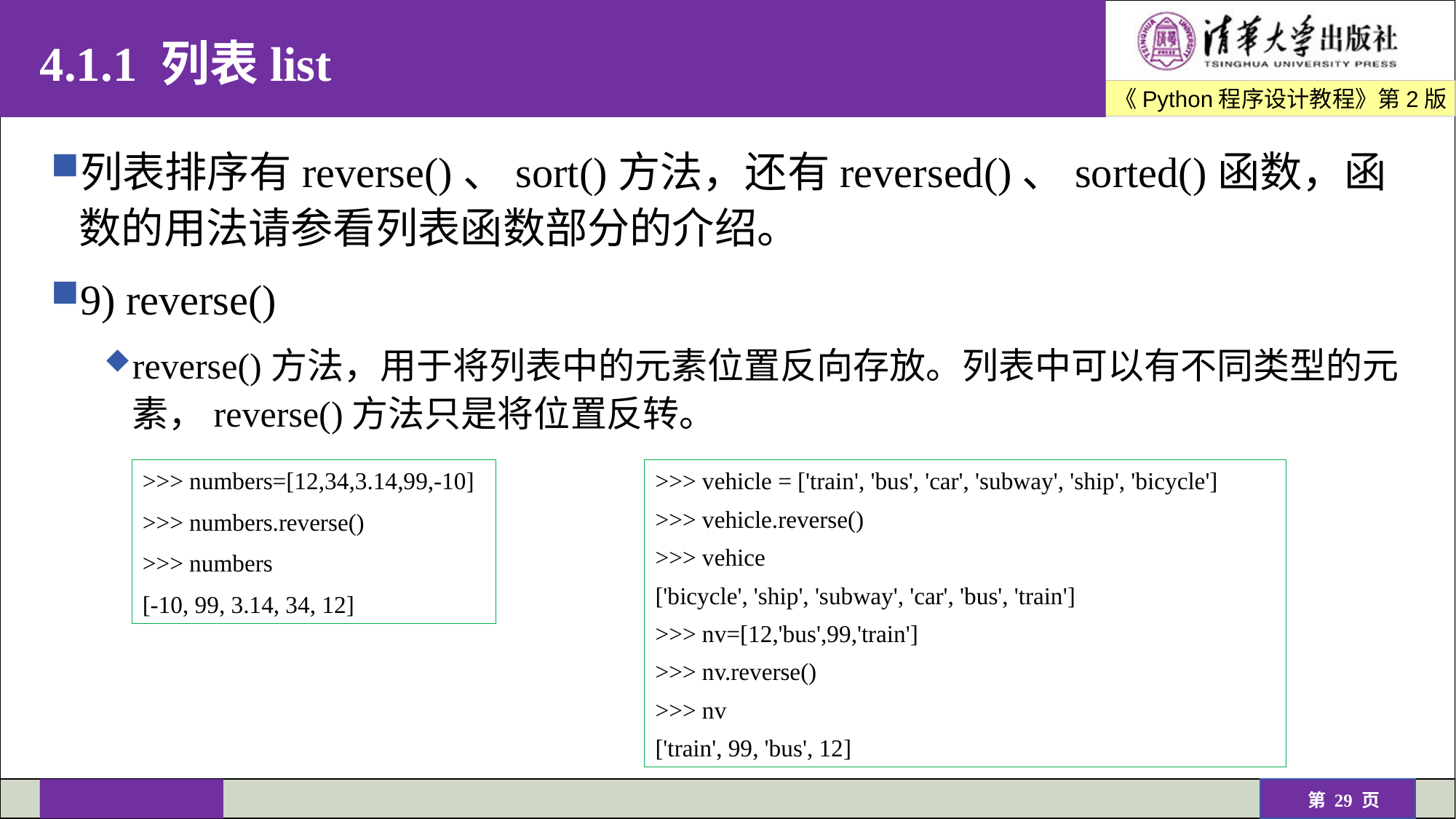

# 4.1.1 列表list
列表排序有reverse()、sort()方法，还有reversed()、sorted()函数，函数的用法请参看列表函数部分的介绍。
9) reverse()
reverse()方法，用于将列表中的元素位置反向存放。列表中可以有不同类型的元素，reverse()方法只是将位置反转。
>>> numbers=[12,34,3.14,99,-10]
>>> numbers.reverse()
>>> numbers
[-10, 99, 3.14, 34, 12]
>>> vehicle = ['train', 'bus', 'car', 'subway', 'ship', 'bicycle']
>>> vehicle.reverse()
>>> vehice
['bicycle', 'ship', 'subway', 'car', 'bus', 'train']
>>> nv=[12,'bus',99,'train']
>>> nv.reverse()
>>> nv
['train', 99, 'bus', 12]